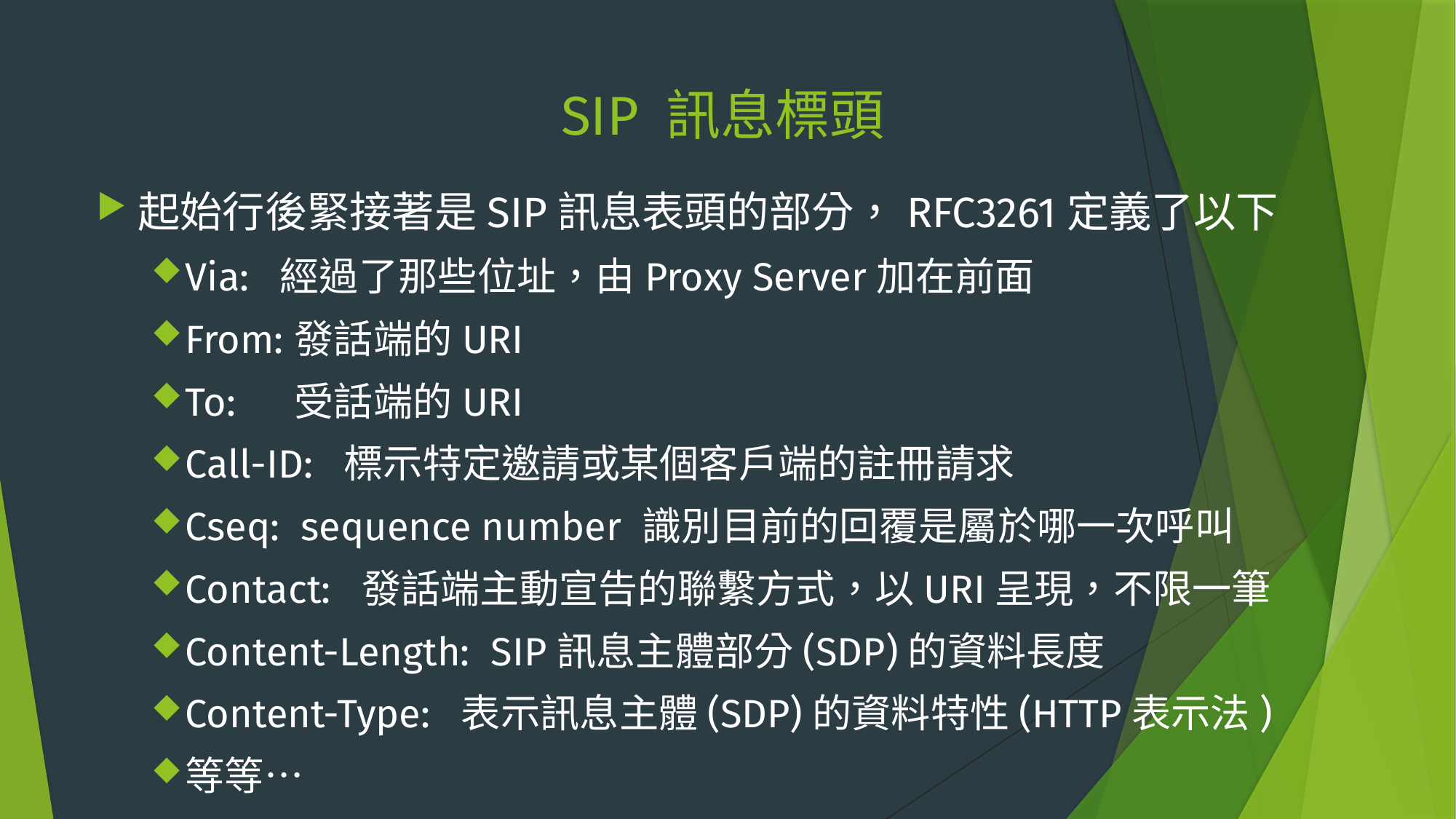

# SIP 訊息標頭
起始行後緊接著是SIP訊息表頭的部分，RFC3261定義了以下
Via:  經過了那些位址，由Proxy Server加在前面
From:	發話端的URI
To:	受話端的URI
Call-ID:  標示特定邀請或某個客戶端的註冊請求
Cseq:  sequence number 識別目前的回覆是屬於哪一次呼叫
Contact:  發話端主動宣告的聯繫方式，以URI呈現，不限一筆
Content-Length:  SIP訊息主體部分(SDP)的資料長度
Content-Type:  表示訊息主體(SDP)的資料特性(HTTP表示法)
等等…